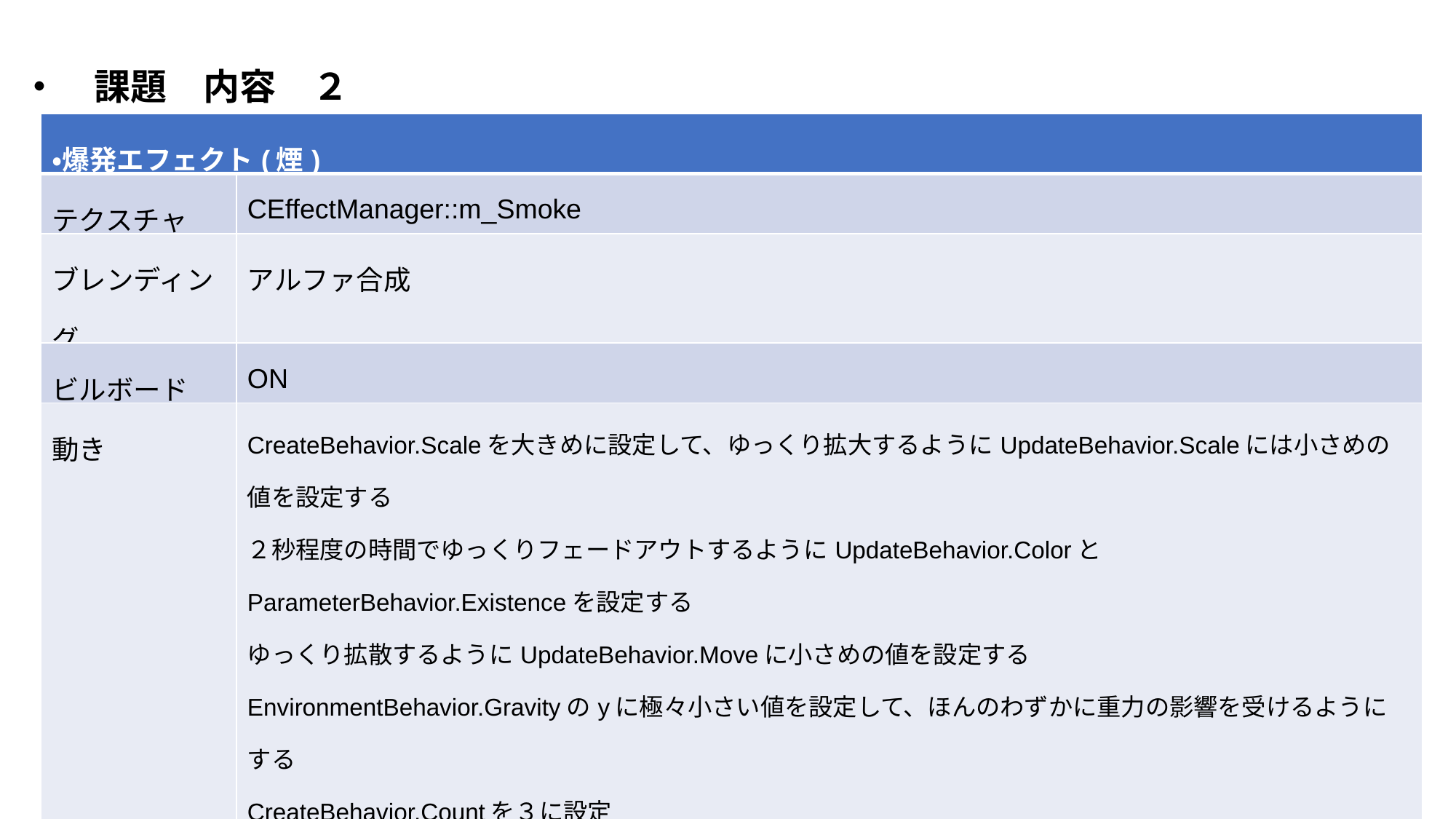

・　課題　内容　２
| ・爆発エフェクト(煙) |  |
| --- | --- |
| テクスチャ | CEffectManager::m\_Smoke |
| ブレンディング | アルファ合成 |
| ビルボード | ON |
| 動き | CreateBehavior.Scaleを大きめに設定して、ゆっくり拡大するようにUpdateBehavior.Scaleには小さめの値を設定する ２秒程度の時間でゆっくりフェードアウトするようにUpdateBehavior.ColorとParameterBehavior.Existenceを設定する ゆっくり拡散するようにUpdateBehavior.Moveに小さめの値を設定する EnvironmentBehavior.Gravityのyに極々小さい値を設定して、ほんのわずかに重力の影響を受けるようにする CreateBehavior.Countを３に設定 CreateBehavior.Timeとエミッターの寿命を同じ値にすることで発生にディレイをかけることができるので、フラッシュが終わった後に煙が出るようにする |